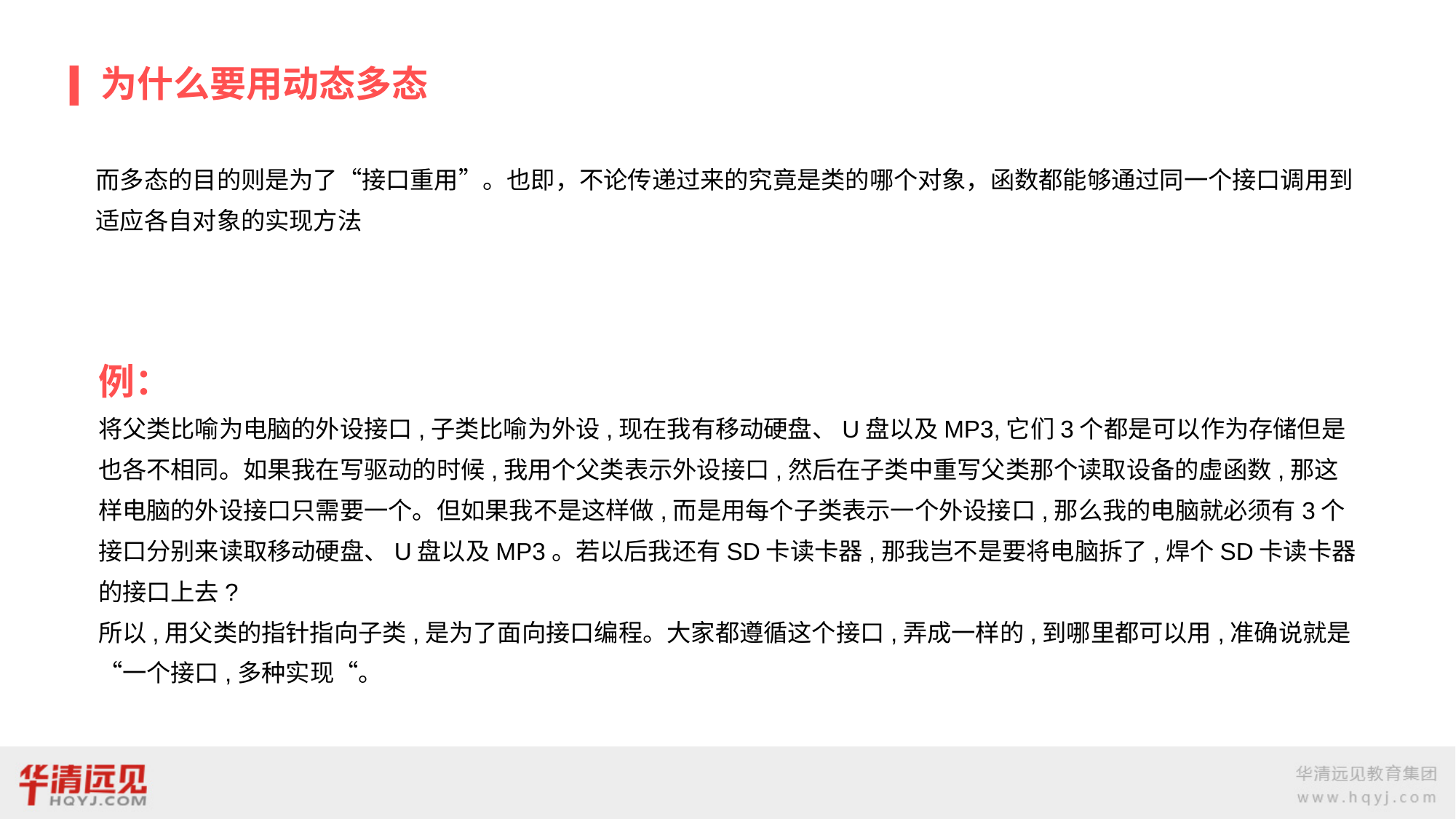

# 为什么要用动态多态
而多态的目的则是为了“接口重用”。也即，不论传递过来的究竟是类的哪个对象，函数都能够通过同一个接口调用到适应各自对象的实现方法

例：
将父类比喻为电脑的外设接口,子类比喻为外设,现在我有移动硬盘、U盘以及MP3,它们3个都是可以作为存储但是也各不相同。如果我在写驱动的时候,我用个父类表示外设接口,然后在子类中重写父类那个读取设备的虚函数,那这样电脑的外设接口只需要一个。但如果我不是这样做,而是用每个子类表示一个外设接口,那么我的电脑就必须有3个接口分别来读取移动硬盘、U盘以及MP3。若以后我还有SD卡读卡器,那我岂不是要将电脑拆了,焊个SD卡读卡器的接口上去?
所以,用父类的指针指向子类,是为了面向接口编程。大家都遵循这个接口,弄成一样的,到哪里都可以用,准确说就是“一个接口,多种实现“。